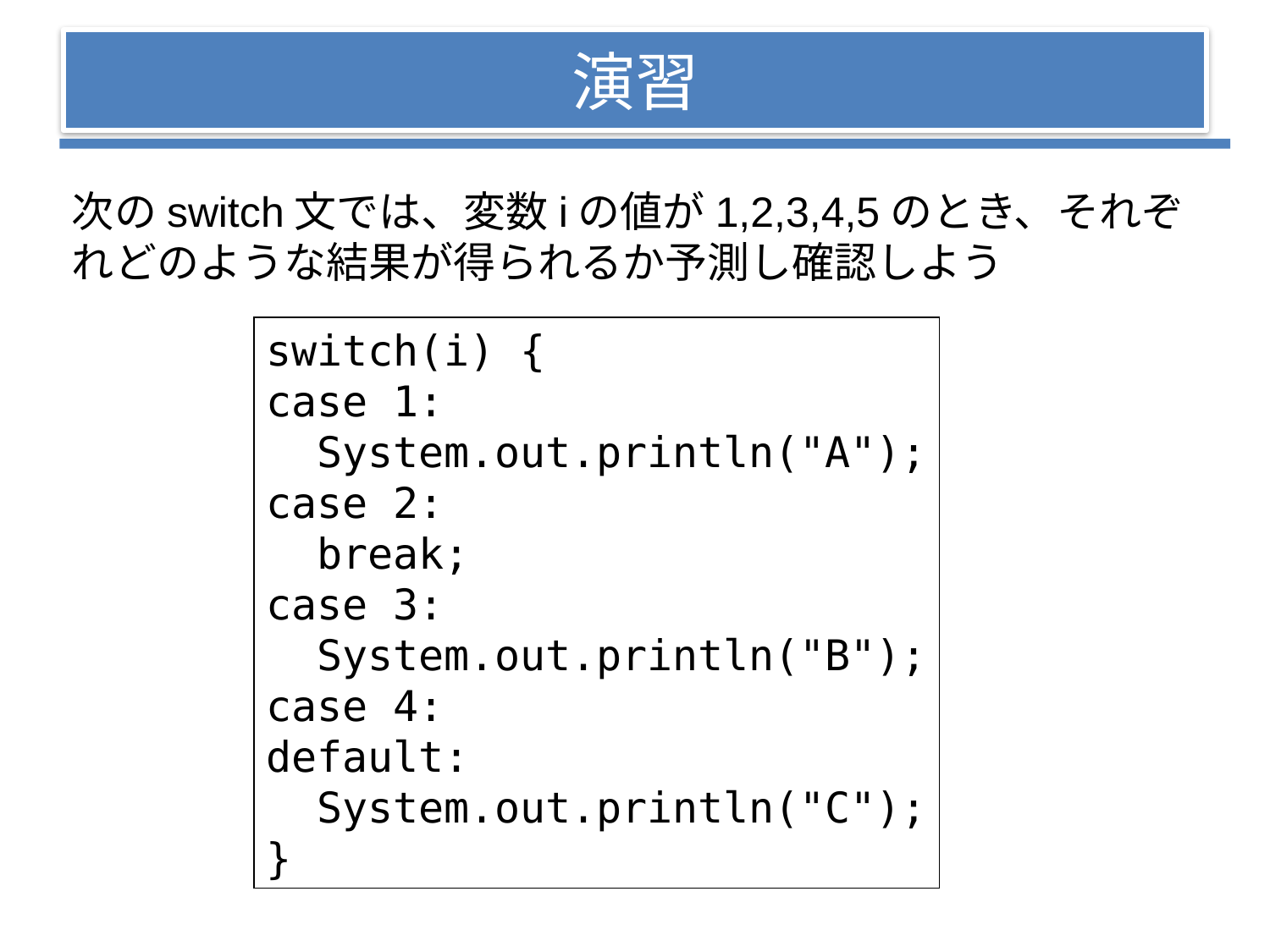

# 演習
次のswitch文では、変数iの値が1,2,3,4,5のとき、それぞれどのような結果が得られるか予測し確認しよう
switch(i) {
case 1:
  System.out.println("A");
case 2:
  break;
case 3:
  System.out.println("B");
case 4:
default:
  System.out.println("C");
}